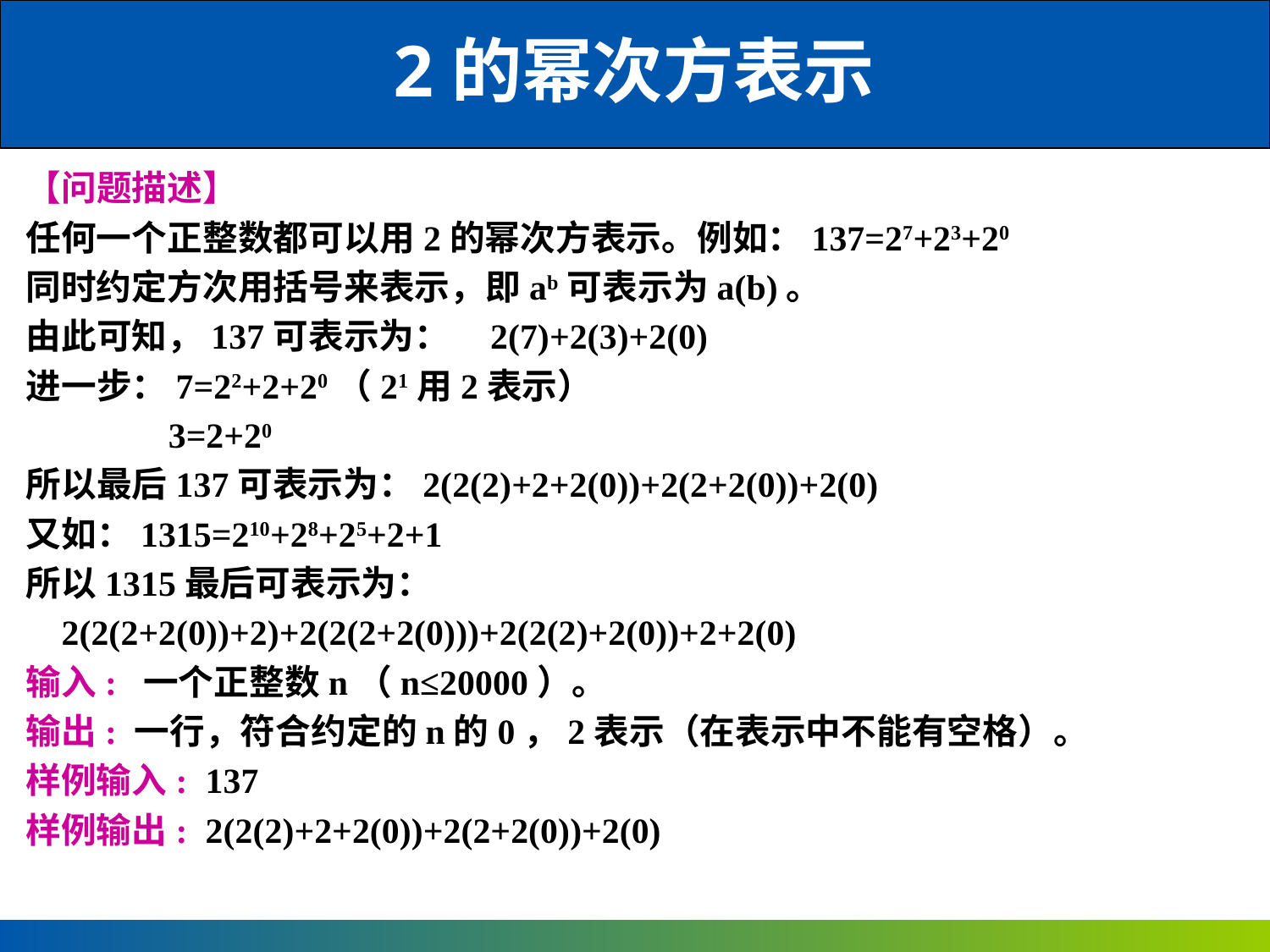

# 2的幂次方表示
【问题描述】
任何一个正整数都可以用2的幂次方表示。例如：137=27+23+20
同时约定方次用括号来表示，即ab可表示为a(b)。
由此可知，137可表示为：    2(7)+2(3)+2(0)
进一步：7=22+2+20（21用2表示）
                3=2+20
所以最后137可表示为：2(2(2)+2+2(0))+2(2+2(0))+2(0)
又如：1315=210+28+25+2+1
所以1315最后可表示为：
    2(2(2+2(0))+2)+2(2(2+2(0)))+2(2(2)+2(0))+2+2(0)
输入:  一个正整数n（n≤20000）。
输出: 一行，符合约定的n的0，2表示（在表示中不能有空格）。
样例输入:  137
样例输出:  2(2(2)+2+2(0))+2(2+2(0))+2(0)